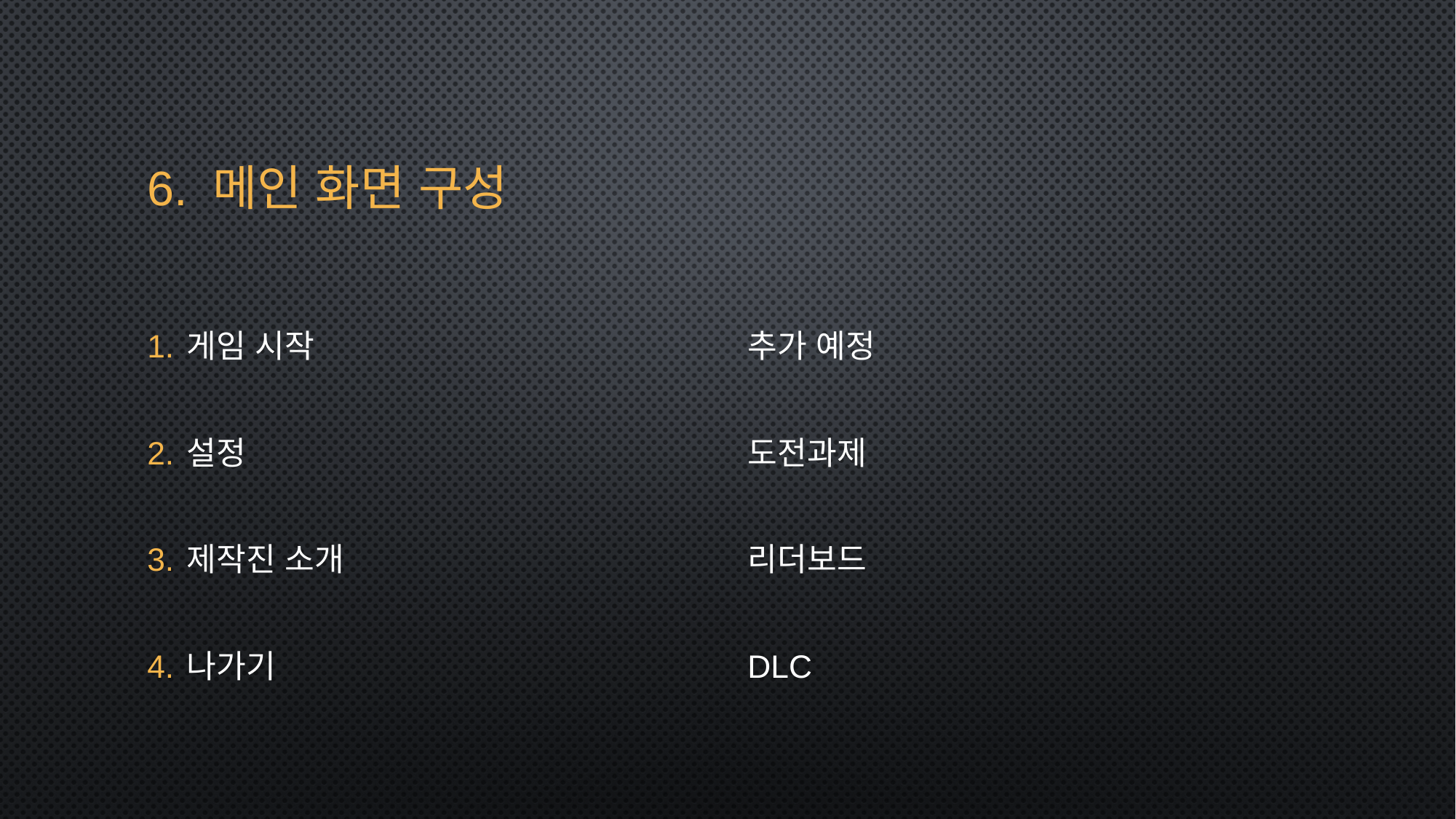

# 6. 메인 화면 구성
게임 시작

설정

제작진 소개

나가기
추가 예정

도전과제

리더보드

DLC